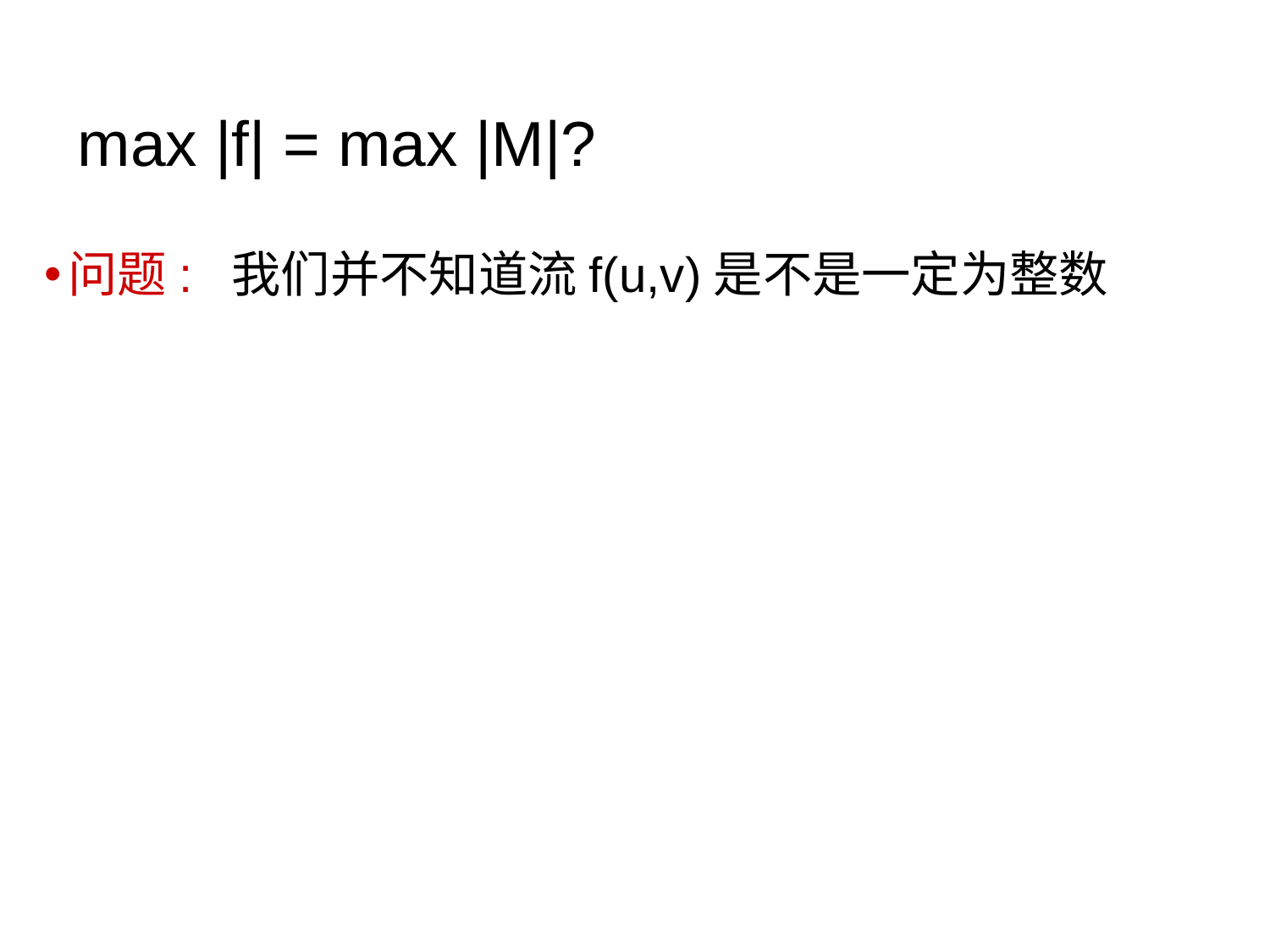

# max |f| = max |M|?
问题:  我们并不知道流f(u,v)是不是一定为整数